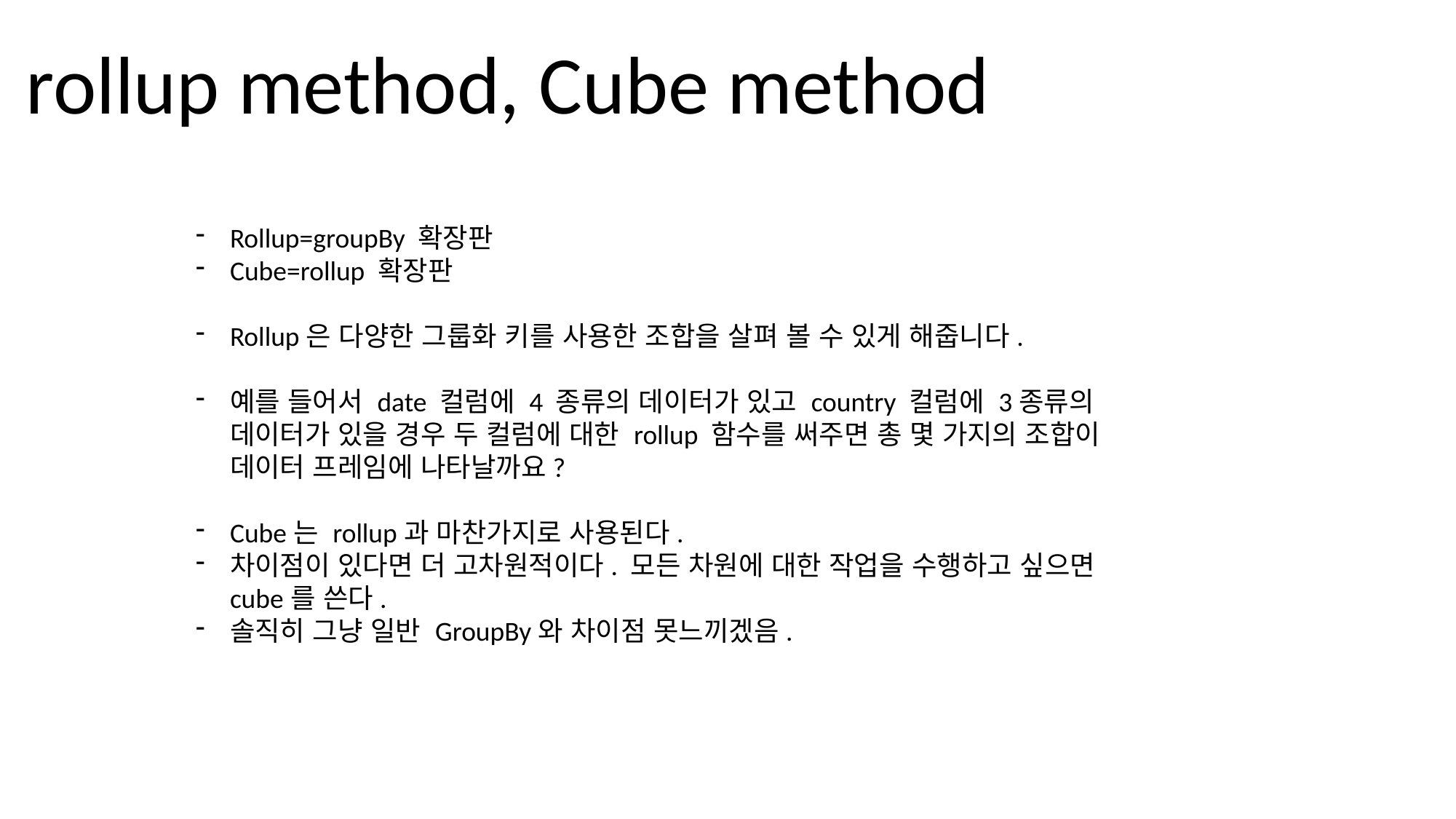

rollup method, Cube method
Rollup=groupBy 확장판
Cube=rollup 확장판

Rollup은 다양한 그룹화 키를 사용한 조합을 살펴 볼 수 있게 해줍니다.

예를 들어서 date 컬럼에 4 종류의 데이터가 있고 country 컬럼에 3종류의 데이터가 있을 경우 두 컬럼에 대한 rollup 함수를 써주면 총 몇 가지의 조합이 데이터 프레임에 나타날까요?

Cube는 rollup과 마찬가지로 사용된다.
차이점이 있다면 더 고차원적이다. 모든 차원에 대한 작업을 수행하고 싶으면 cube를 쓴다.
솔직히 그냥 일반 GroupBy와 차이점 못느끼겠음.